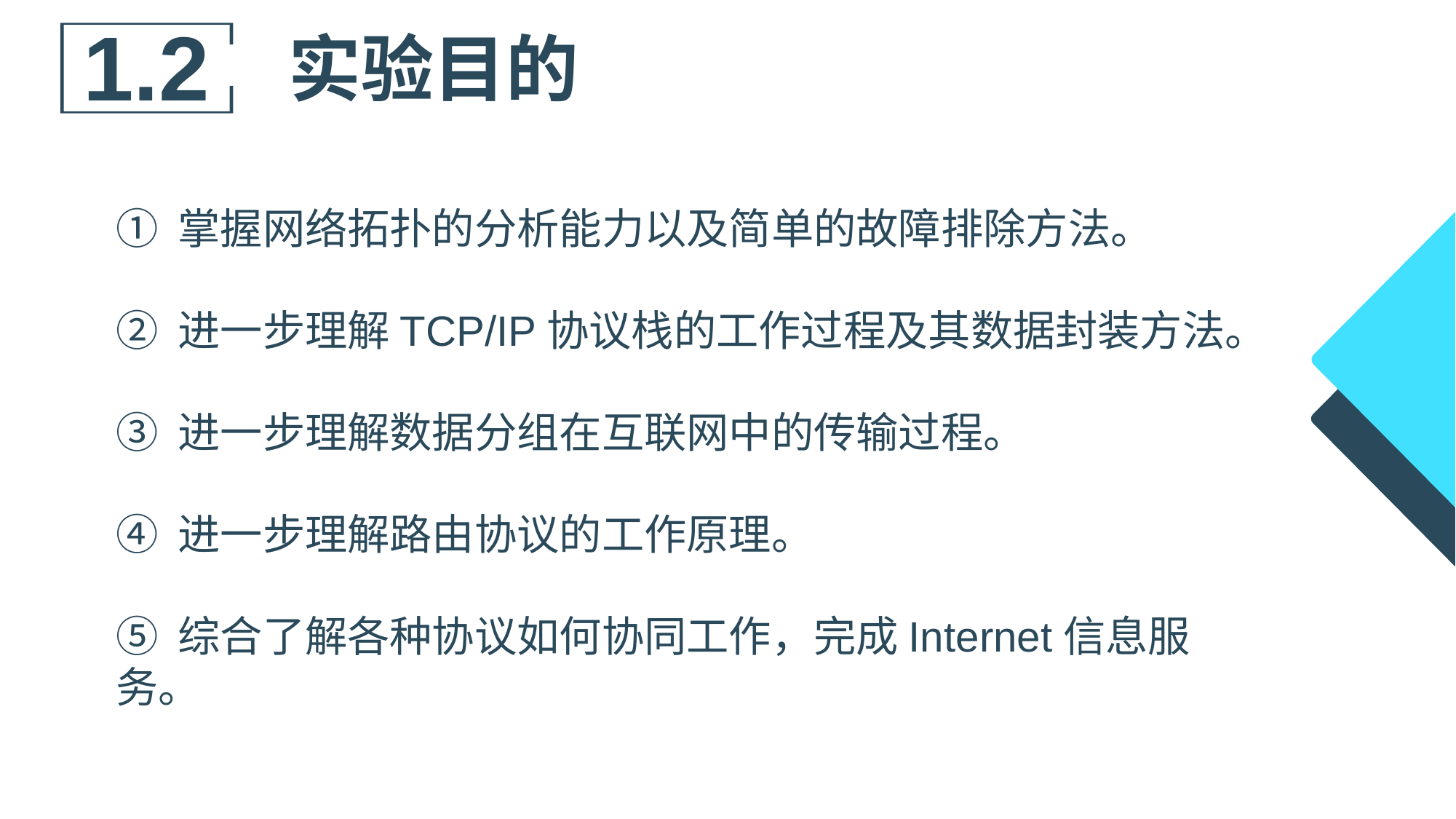

1.2

实验目的
① 掌握网络拓扑的分析能力以及简单的故障排除方法。

② 进一步理解TCP/IP协议栈的工作过程及其数据封装方法。

③ 进一步理解数据分组在互联网中的传输过程。

④ 进一步理解路由协议的工作原理。

⑤ 综合了解各种协议如何协同工作，完成Internet信息服务。